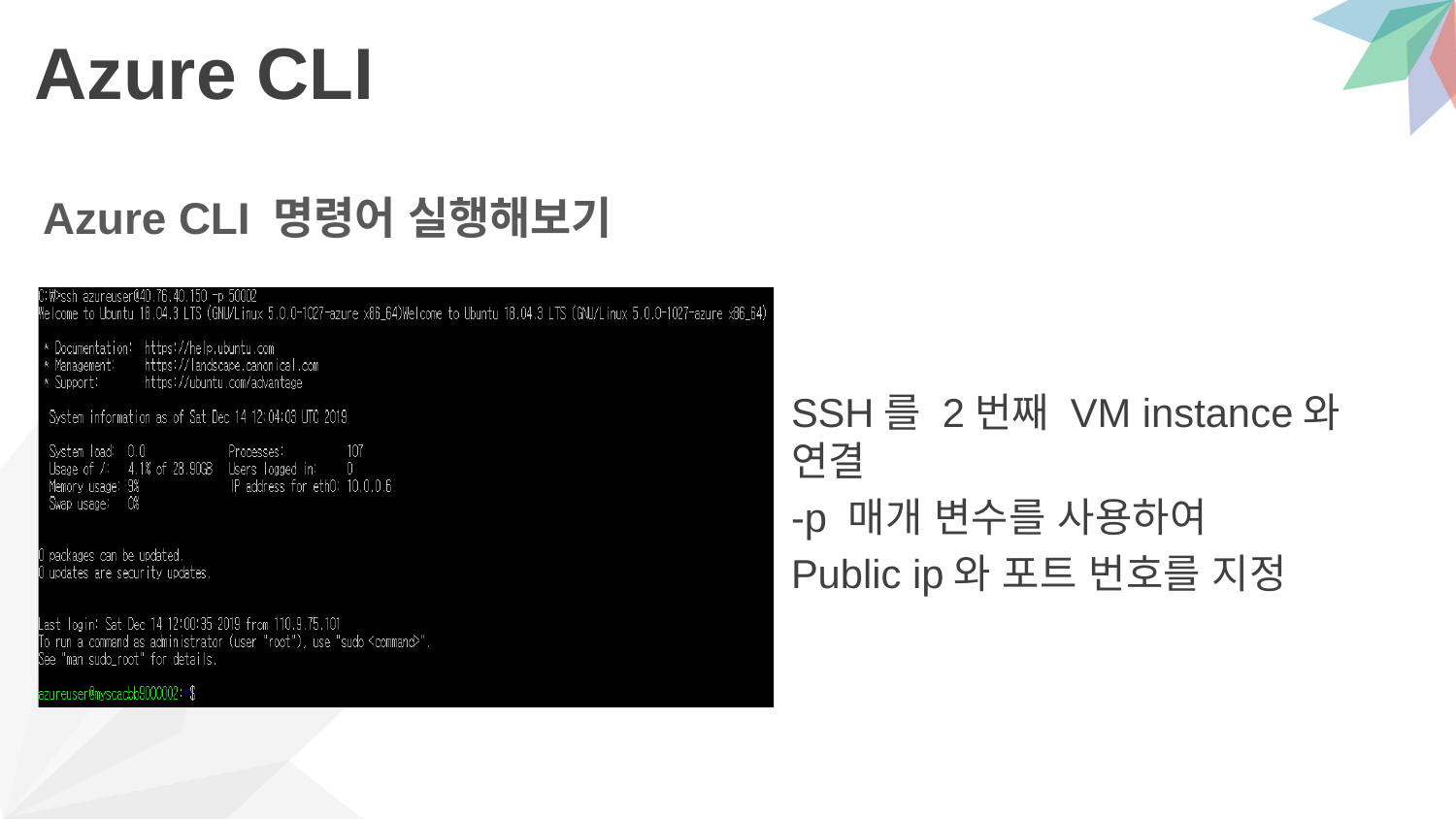

# Azure CLI
Azure CLI 명령어 실행해보기
SSH를 2번째 VM instance와 연결
-p 매개 변수를 사용하여
Public ip와 포트 번호를 지정